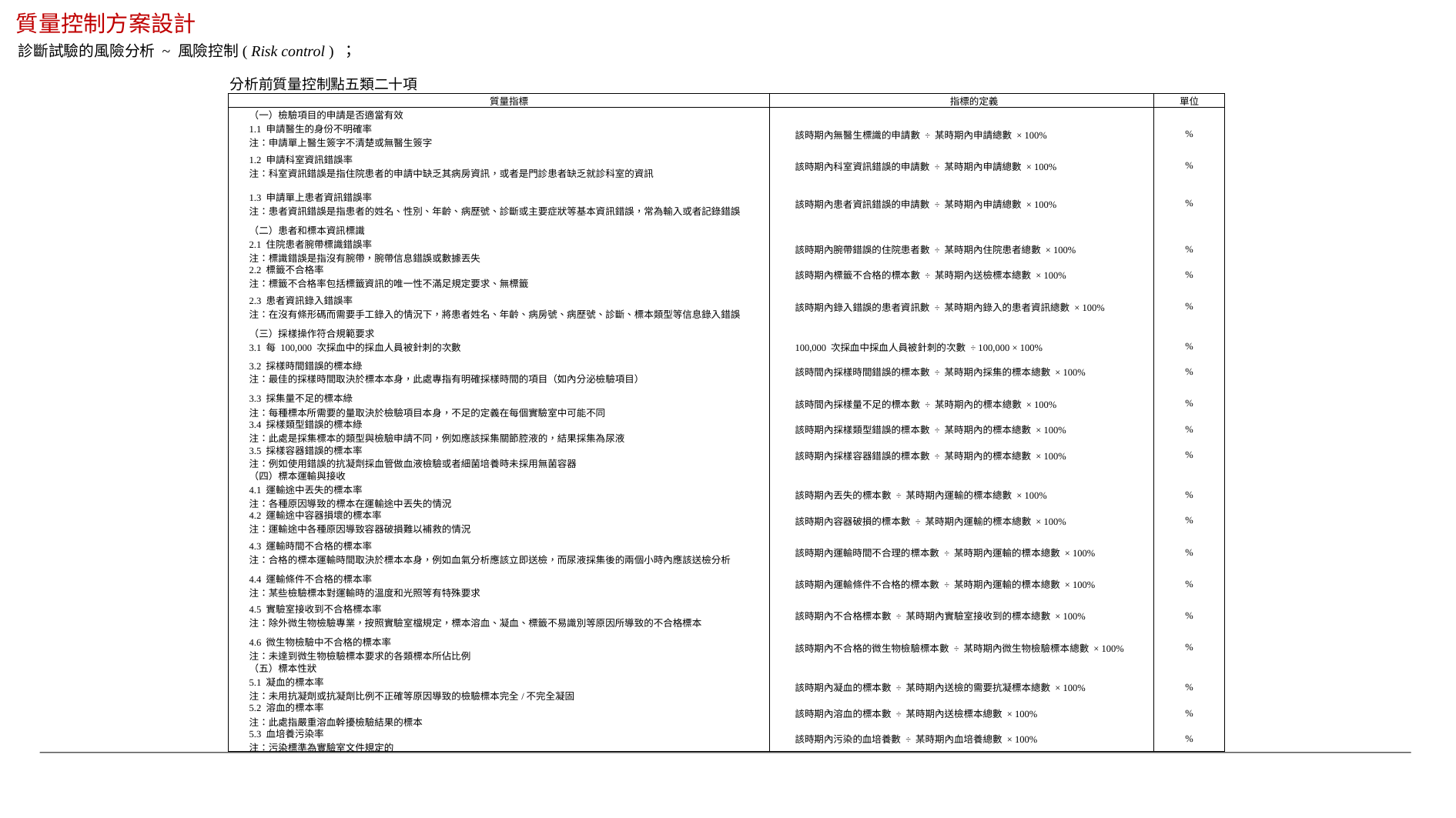

質量控制方案設計
診斷試驗的風險分析 ~ 風險控制( Risk control ) ；
分析前質量控制點五類二十項
|  | 質量指標 |  | 指標的定義 | 單位 |
| --- | --- | --- | --- | --- |
|  | （一）檢驗項目的申請是否適當有效 |  |  |  |
|  | 1.1 申請醫生的身份不明確率 注：申請單上醫生簽字不清楚或無醫生簽字 |  | 該時期內無醫生標識的申請數 ÷ 某時期內申請總數 × 100% | % |
|  | 1.2 申請科室資訊錯誤率 注：科室資訊錯誤是指住院患者的申請中缺乏其病房資訊，或者是門診患者缺乏就診科室的資訊 |  | 該時期內科室資訊錯誤的申請數 ÷ 某時期內申請總數 × 100% | % |
|  | 1.3 申請單上患者資訊錯誤率 注：患者資訊錯誤是指患者的姓名、性別、年齡、病歷號、診斷或主要症狀等基本資訊錯誤，常為輸入或者記錄錯誤 |  | 該時期內患者資訊錯誤的申請數 ÷ 某時期內申請總數 × 100% | % |
|  | （二）患者和標本資訊標識 |  |  |  |
|  | 2.1 住院患者腕帶標識錯誤率 注：標識錯誤是指沒有腕帶，腕帶信息錯誤或數據丟失 |  | 該時期內腕帶錯誤的住院患者數 ÷ 某時期內住院患者總數 × 100% | % |
|  | 2.2 標籤不合格率 注：標籤不合格率包括標籤資訊的唯一性不滿足規定要求、無標籤 |  | 該時期內標籤不合格的標本數 ÷ 某時期內送檢標本總數 × 100% | % |
|  | 2.3 患者資訊錄入錯誤率 注：在沒有條形碼而需要手工錄入的情況下，將患者姓名、年齡、病房號、病歷號、診斷、標本類型等信息錄入錯誤 |  | 該時期內錄入錯誤的患者資訊數 ÷ 某時期內錄入的患者資訊總數 × 100% | % |
|  | （三）採樣操作符合規範要求 |  |  |  |
|  | 3.1 每 100,000 次採血中的採血人員被針刺的次數 |  | 100,000 次採血中採血人員被針刺的次數 ÷ 100,000 × 100% | % |
|  | 3.2 採樣時間錯誤的標本綠 注：最佳的採樣時間取決於標本本身，此處專指有明確採樣時間的項目（如內分泌檢驗項目） |  | 該時間內採樣時間錯誤的標本數 ÷ 某時期內採集的標本總數 × 100% | % |
|  | 3.3 採集量不足的標本綠 注：每種標本所需要的量取決於檢驗項目本身，不足的定義在每個實驗室中可能不同 |  | 該時間內採樣量不足的標本數 ÷ 某時期內的標本總數 × 100% | % |
|  | 3.4 採樣類型錯誤的標本綠 注：此處是採集標本的類型與檢驗申請不同，例如應該採集關節腔液的，結果採集為尿液 |  | 該時期內採樣類型錯誤的標本數 ÷ 某時期內的標本總數 × 100% | % |
|  | 3.5 採樣容器錯誤的標本率 注：例如使用錯誤的抗凝劑採血管做血液檢驗或者細菌培養時未採用無菌容器 |  | 該時期內採樣容器錯誤的標本數 ÷ 某時期內的標本總數 × 100% | % |
|  | （四）標本運輸與接收 |  |  |  |
|  | 4.1 運輸途中丟失的標本率 注：各種原因導致的標本在運輸途中丟失的情況 |  | 該時期內丟失的標本數 ÷ 某時期內運輸的標本總數 × 100% | % |
|  | 4.2 運輸途中容器損壞的標本率 注：運輸途中各種原因導致容器破損難以補救的情況 |  | 該時期內容器破損的標本數 ÷ 某時期內運輸的標本總數 × 100% | % |
|  | 4.3 運輸時間不合格的標本率 注：合格的標本運輸時間取決於標本本身，例如血氣分析應該立即送檢，而尿液採集後的兩個小時內應該送檢分析 |  | 該時期內運輸時間不合理的標本數 ÷ 某時期內運輸的標本總數 × 100% | % |
|  | 4.4 運輸條件不合格的標本率 注：某些檢驗標本對運輸時的溫度和光照等有特殊要求 |  | 該時期內運輸條件不合格的標本數 ÷ 某時期內運輸的標本總數 × 100% | % |
|  | 4.5 實驗室接收到不合格標本率 注：除外微生物檢驗專業，按照實驗室檔規定，標本溶血、凝血、標籤不易識別等原因所導致的不合格標本 |  | 該時期內不合格標本數 ÷ 某時期內實驗室接收到的標本總數 × 100% | % |
|  | 4.6 微生物檢驗中不合格的標本率 注：未達到微生物檢驗標本要求的各類標本所佔比例 |  | 該時期內不合格的微生物檢驗標本數 ÷ 某時期內微生物檢驗標本總數 × 100% | % |
|  | （五）標本性狀 |  |  |  |
|  | 5.1 凝血的標本率 注：未用抗凝劑或抗凝劑比例不正確等原因導致的檢驗標本完全/不完全凝固 |  | 該時期內凝血的標本數 ÷ 某時期內送檢的需要抗凝標本總數 × 100% | % |
|  | 5.2 溶血的標本率 注：此處指嚴重溶血幹擾檢驗結果的標本 |  | 該時期內溶血的標本數 ÷ 某時期內送檢標本總數 × 100% | % |
|  | 5.3 血培養污染率 注：污染標準為實驗室文件規定的 |  | 該時期內污染的血培養數 ÷ 某時期內血培養總數 × 100% | % |